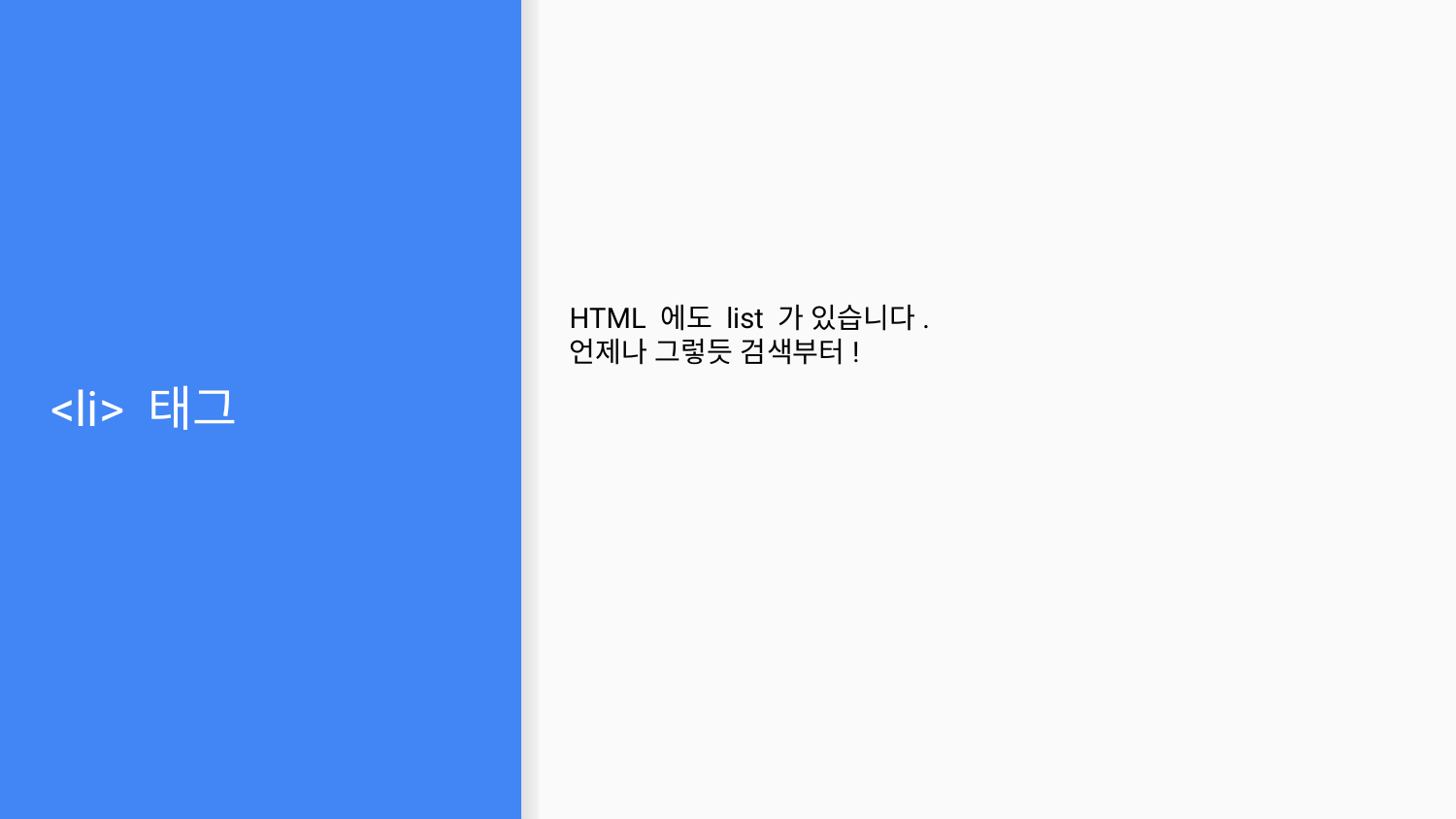

# <li> 태그
HTML 에도 list 가 있습니다.
언제나 그렇듯 검색부터!